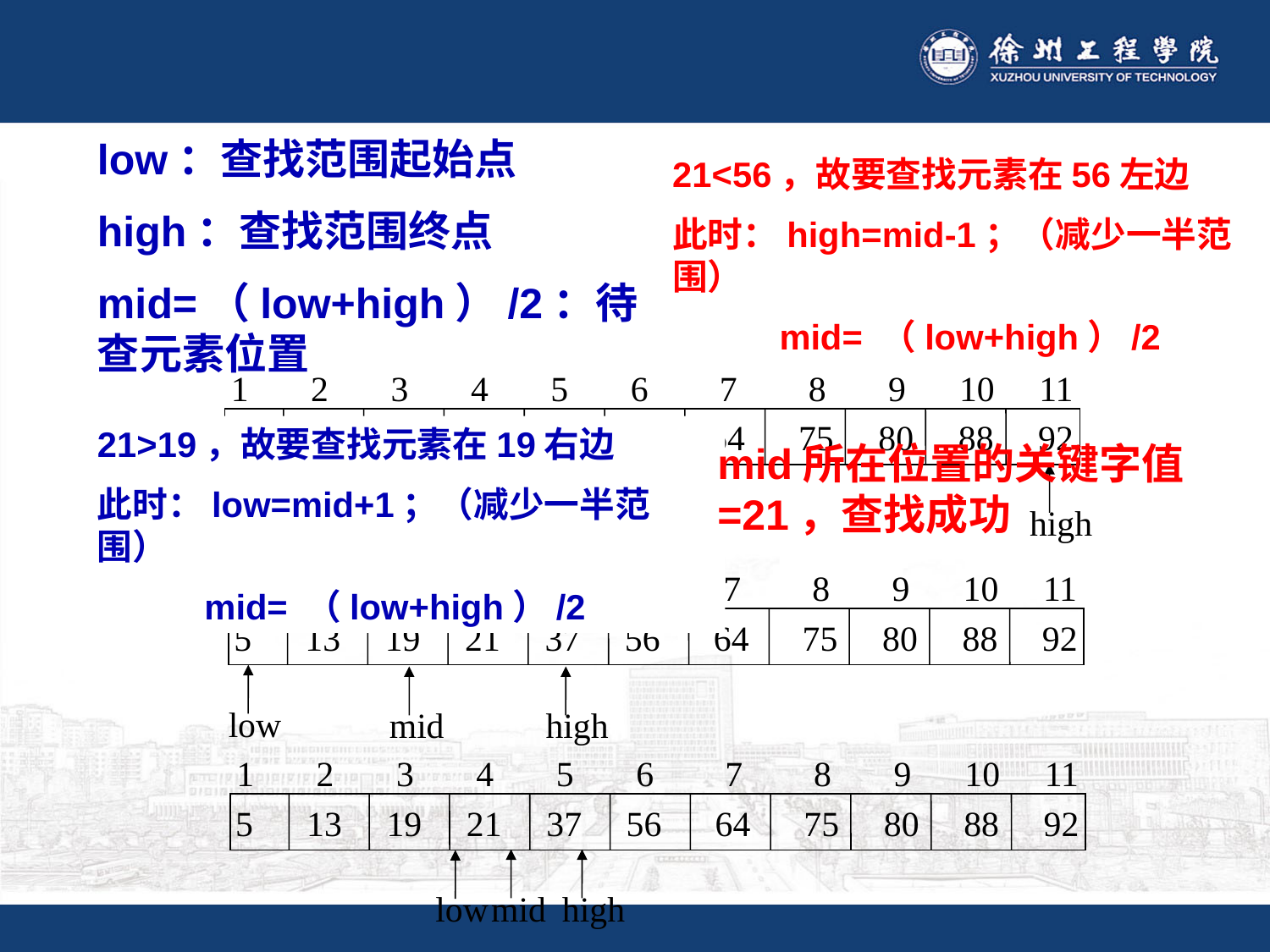

low：查找范围起始点
high：查找范围终点
mid=（low+high）/2：待查元素位置
21<56，故要查找元素在56左边
此时：high=mid-1；（减少一半范围）
           mid= （low+high）/2
找21
1       2       3       4       5       6        7        8       9      10     11

5      13     19     21     37     56      64      75     80     88     92
21>19，故要查找元素在19右边
此时：low=mid+1；（减少一半范围）
           mid= （low+high）/2
mid所在位置的关键字值=21，查找成功

mid

high

low
1       2       3       4       5       6        7        8       9      10     11

5      13     19     21     37     56      64      75     80     88     92

low

mid

high
1       2       3       4       5       6        7        8       9      10     11

5      13     19     21     37     56      64      75     80     88     92

mid

high

low